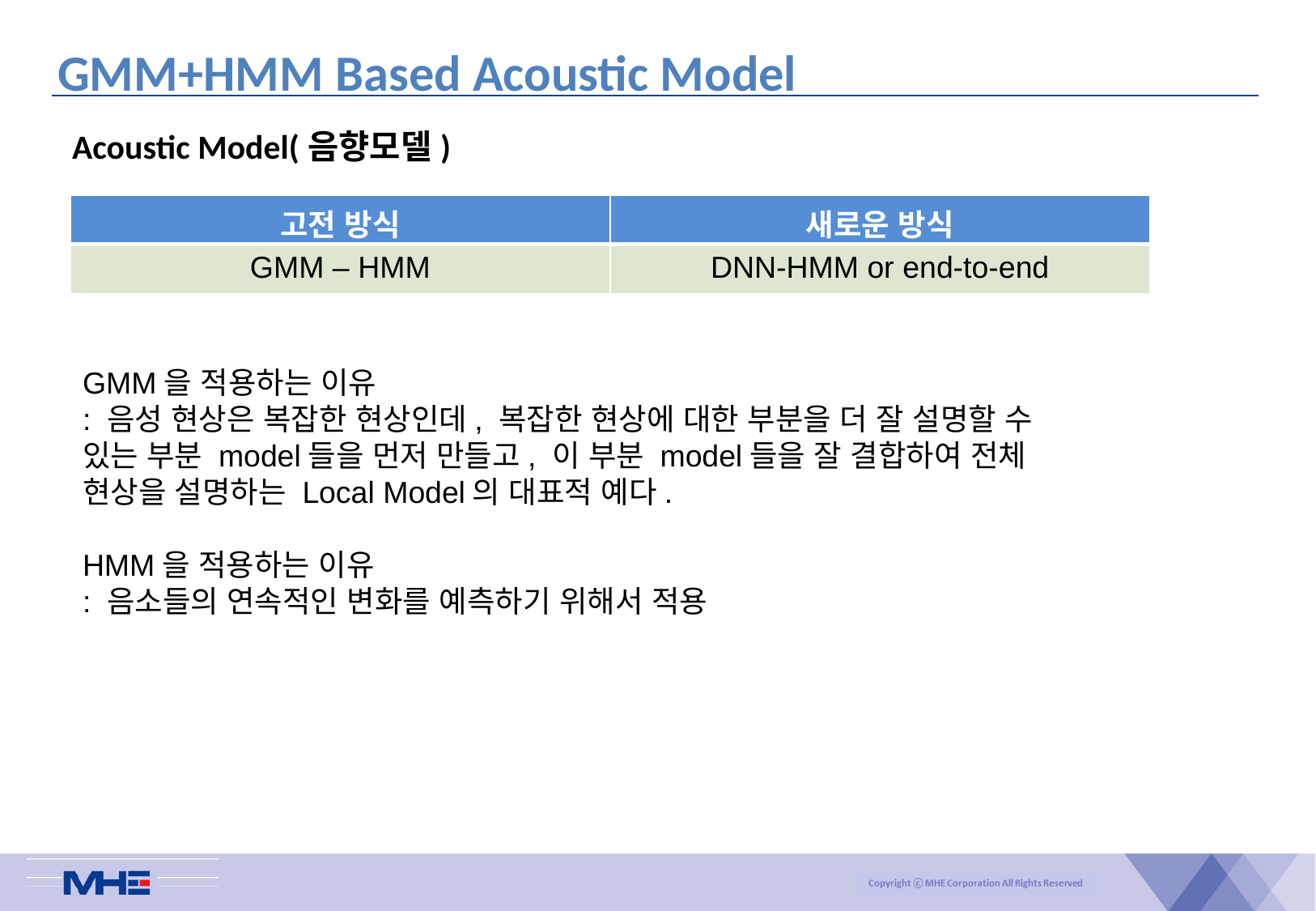

GMM+HMM Based Acoustic Model
Acoustic Model(음향모델)

| 고전 방식 | 새로운 방식 |
| --- | --- |
| GMM – HMM | DNN-HMM or end-to-end |
GMM을 적용하는 이유
: 음성 현상은 복잡한 현상인데, 복잡한 현상에 대한 부분을 더 잘 설명할 수 있는 부분 model들을 먼저 만들고, 이 부분 model들을 잘 결합하여 전체 현상을 설명하는 Local Model의 대표적 예다.

HMM을 적용하는 이유
: 음소들의 연속적인 변화를 예측하기 위해서 적용